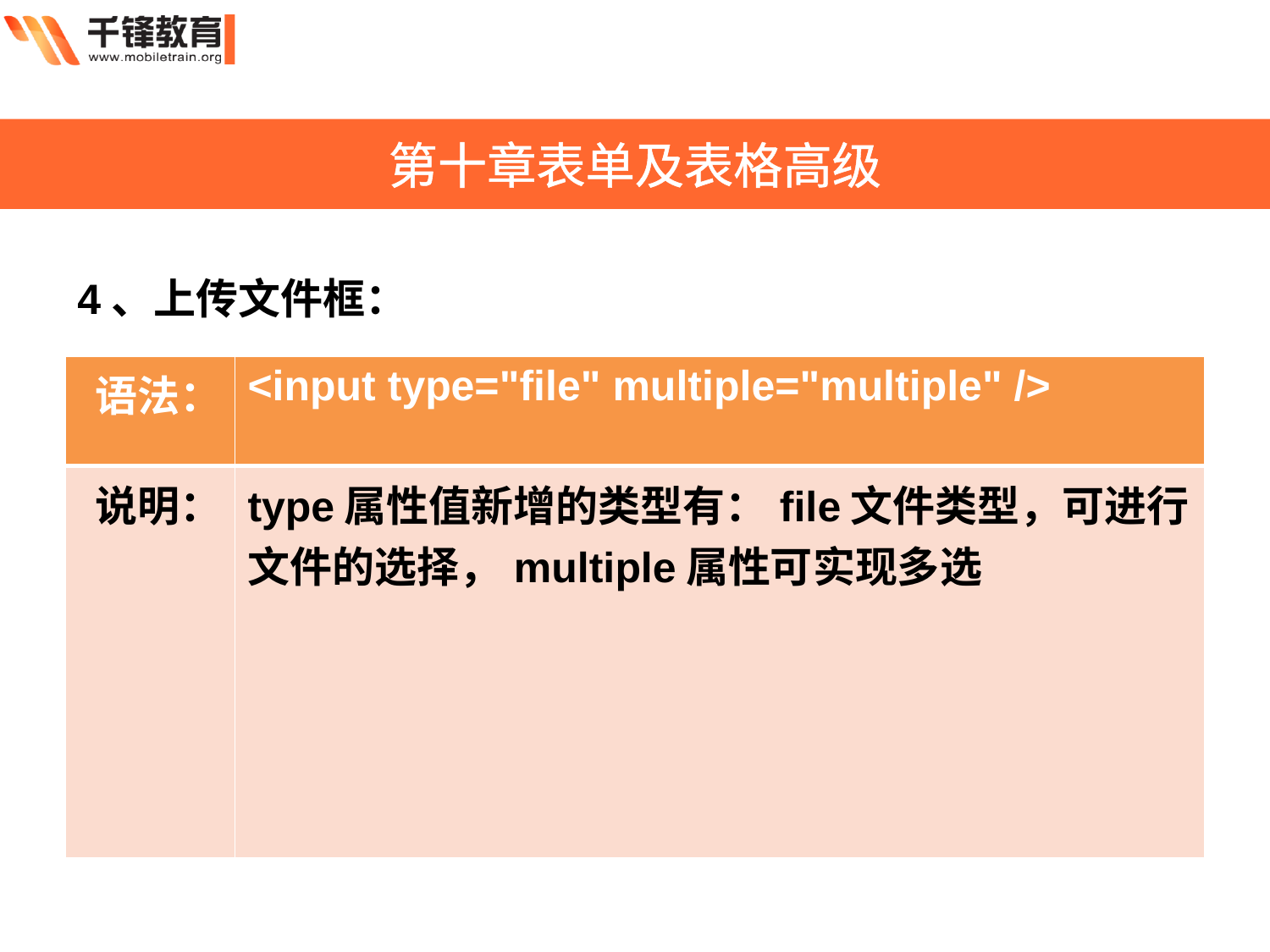

第十章表单及表格高级
4、上传文件框：
| 语法： | <input type="file" multiple="multiple" /> |
| --- | --- |
| 说明： | type属性值新增的类型有：file文件类型，可进行文件的选择，multiple属性可实现多选 |